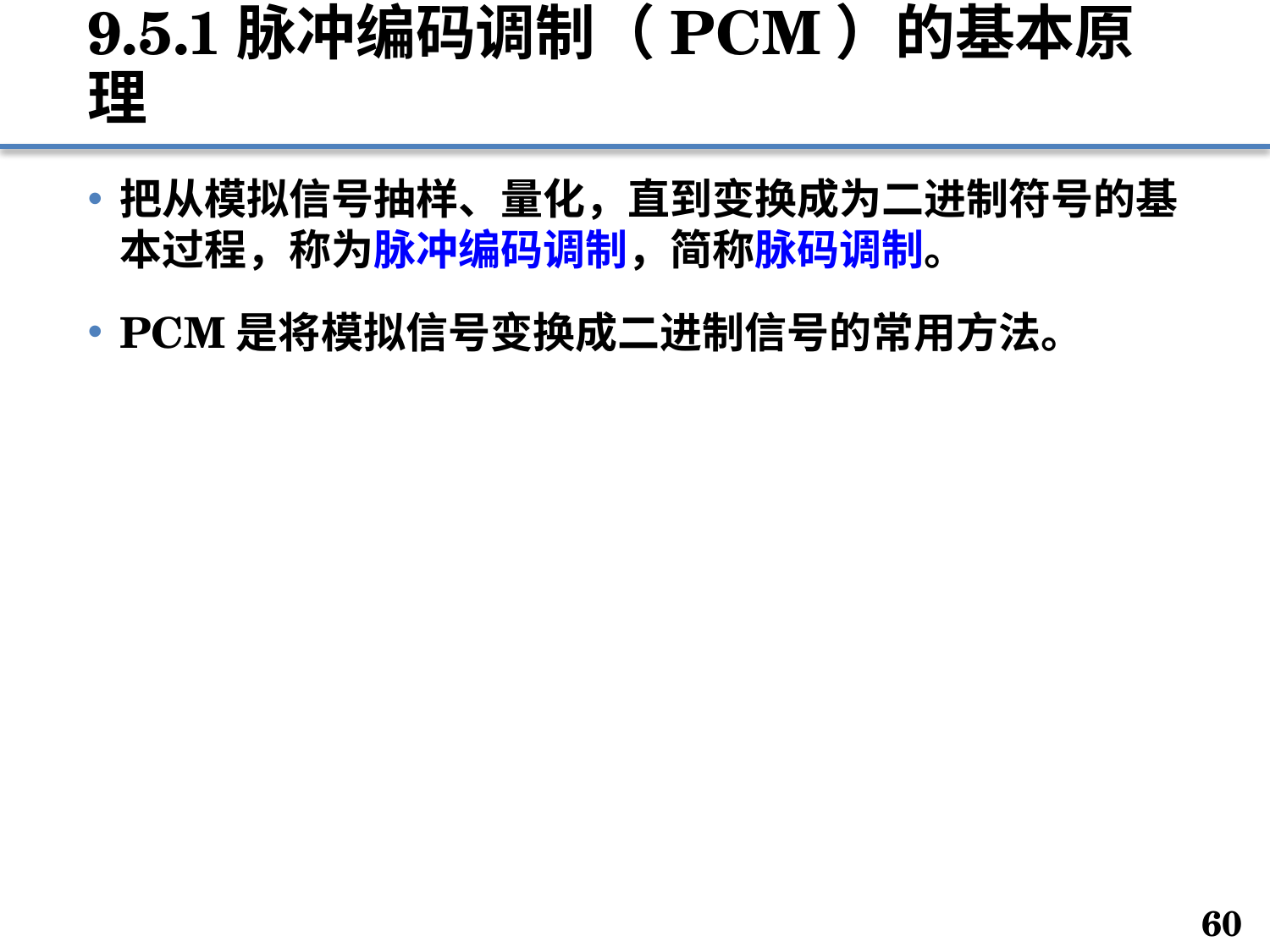

# 9.5.1脉冲编码调制（PCM）的基本原理
把从模拟信号抽样、量化，直到变换成为二进制符号的基本过程，称为脉冲编码调制，简称脉码调制。
PCM是将模拟信号变换成二进制信号的常用方法。
60